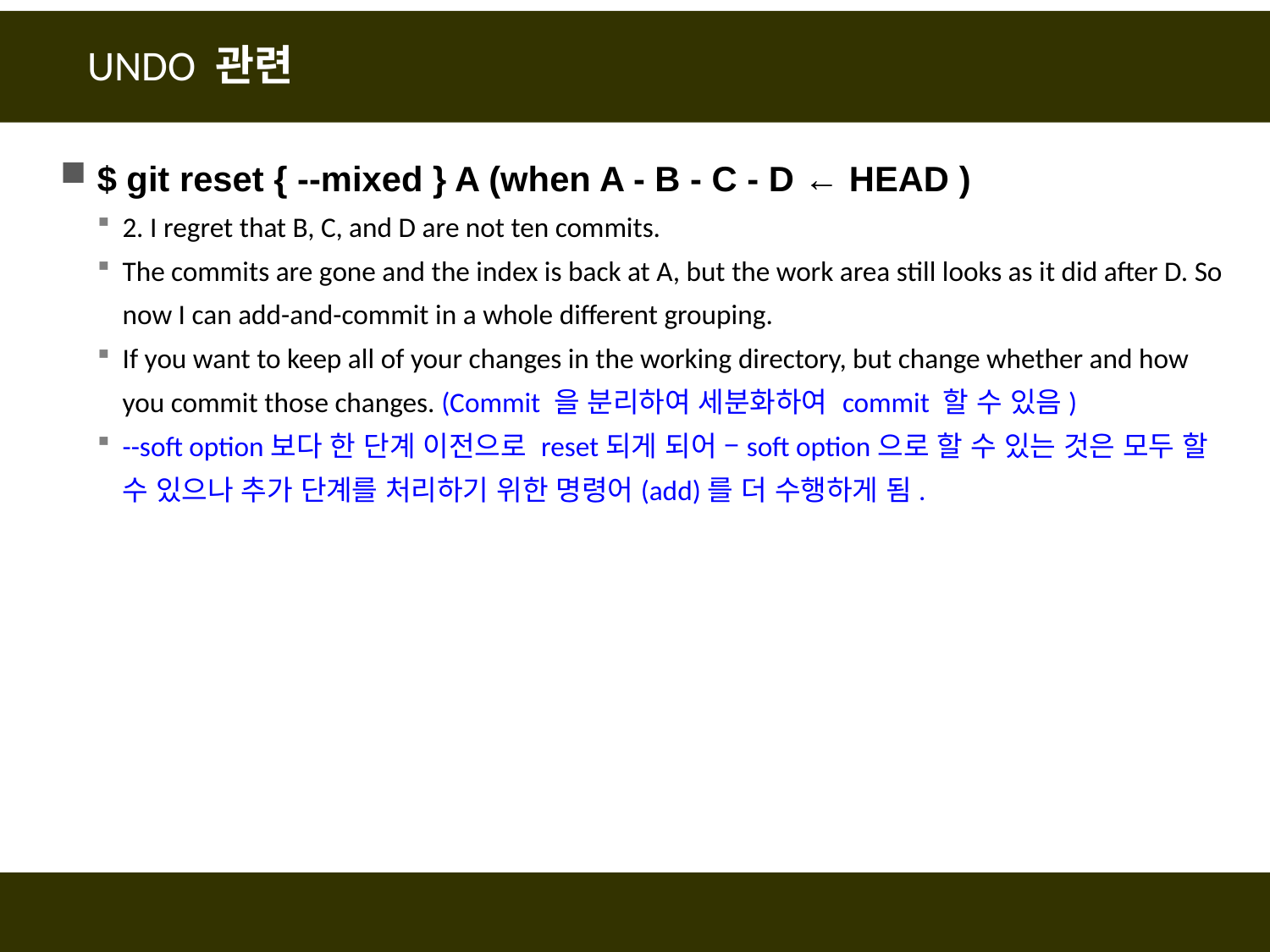

# UNDO 관련
$ git reset { --mixed } A (when A - B - C - D ← HEAD )
2. I regret that B, C, and D are not ten commits.
The commits are gone and the index is back at A, but the work area still looks as it did after D. So now I can add-and-commit in a whole different grouping.
If you want to keep all of your changes in the working directory, but change whether and how you commit those changes. (Commit 을 분리하여 세분화하여 commit 할 수 있음)
--soft option보다 한 단계 이전으로 reset되게 되어 –soft option으로 할 수 있는 것은 모두 할 수 있으나 추가 단계를 처리하기 위한 명령어(add)를 더 수행하게 됨.